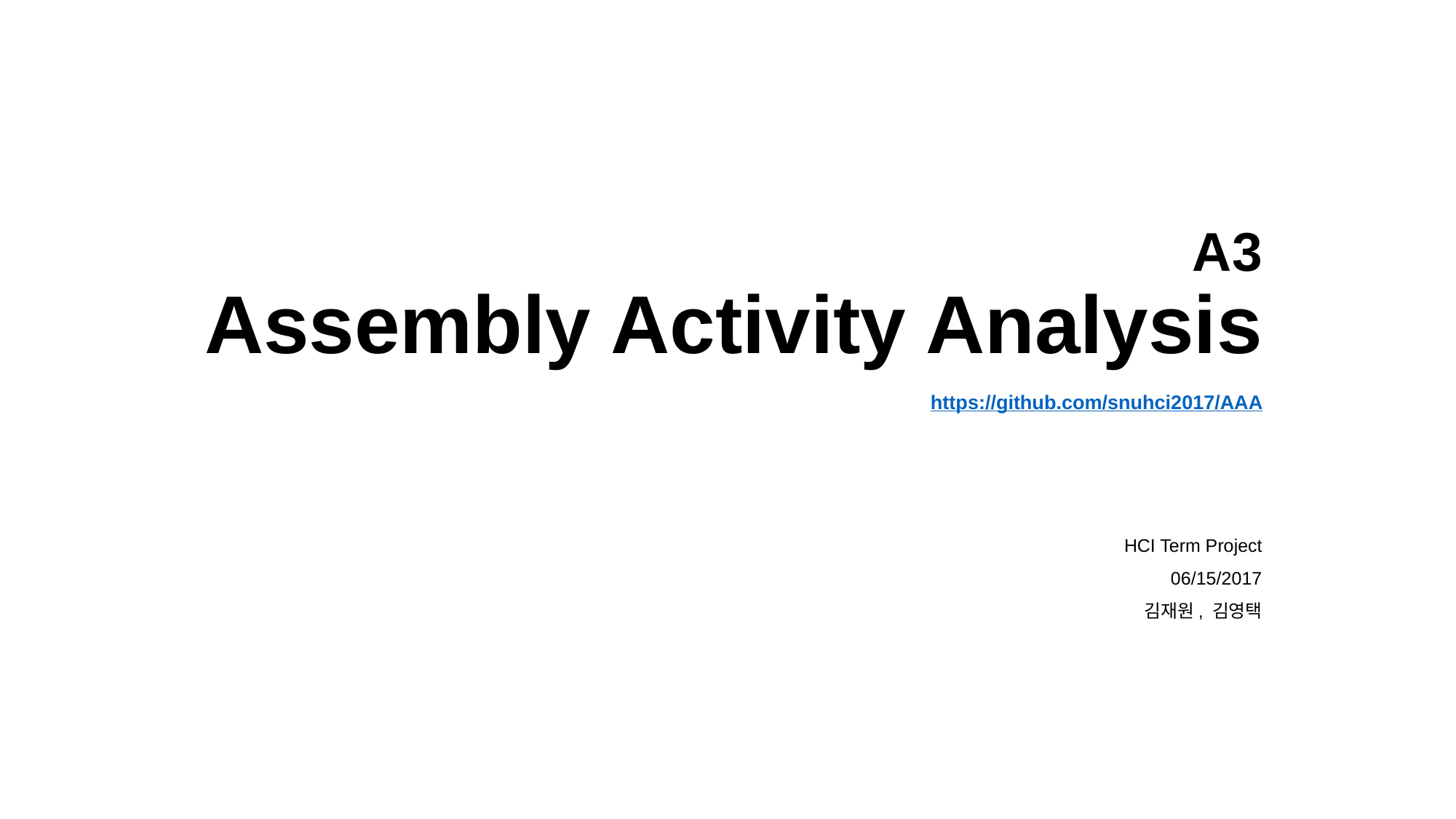

# A3 Assembly Activity Analysis https://github.com/snuhci2017/AAA

HCI Term Project
06/15/2017
김재원, 김영택